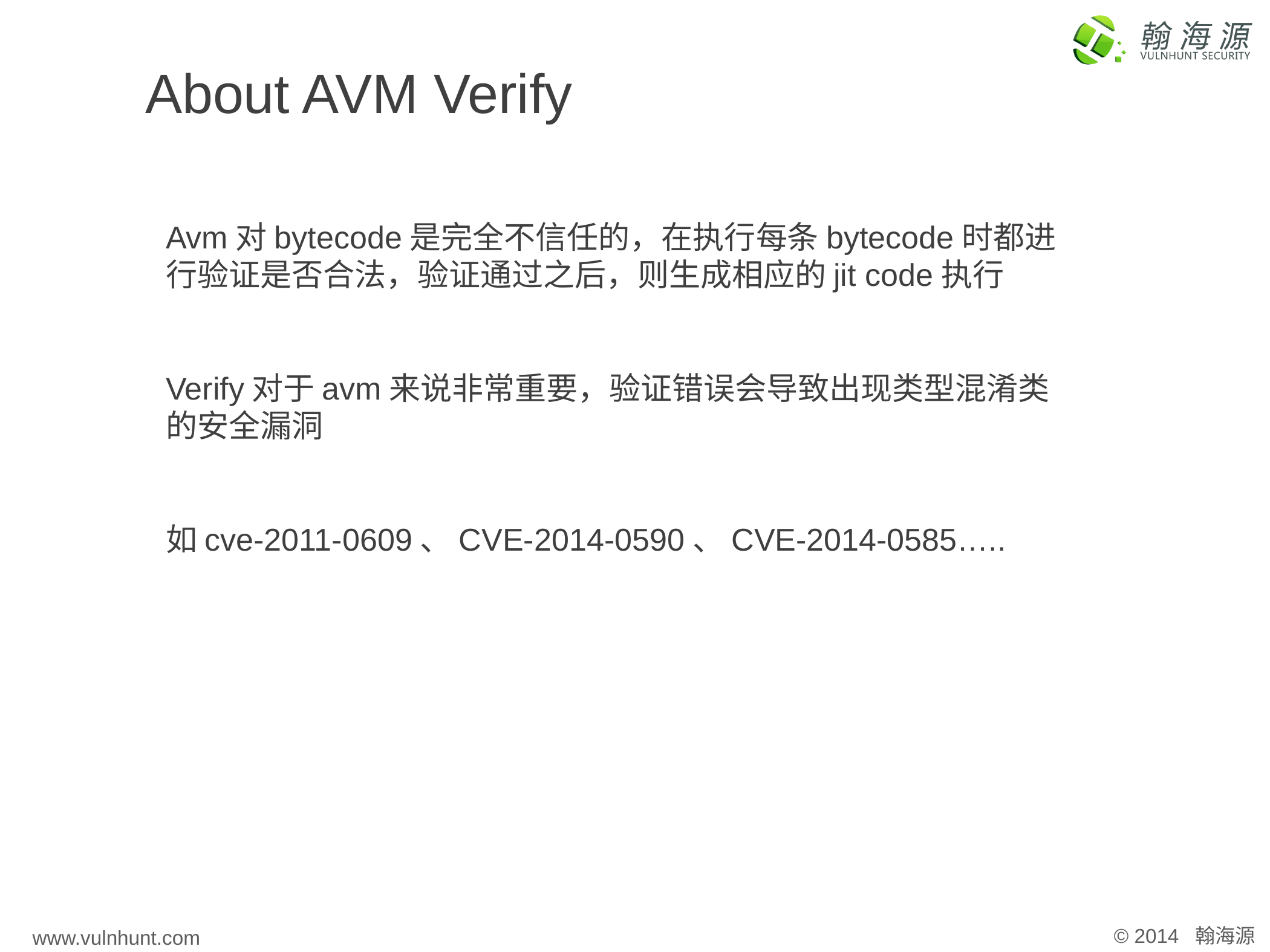

# About AVM Verify

Avm对bytecode是完全不信任的，在执行每条bytecode时都进行验证是否合法，验证通过之后，则生成相应的jit code执行

Verify对于avm来说非常重要，验证错误会导致出现类型混淆类的安全漏洞

如cve-2011-0609、CVE-2014-0590、CVE-2014-0585…..